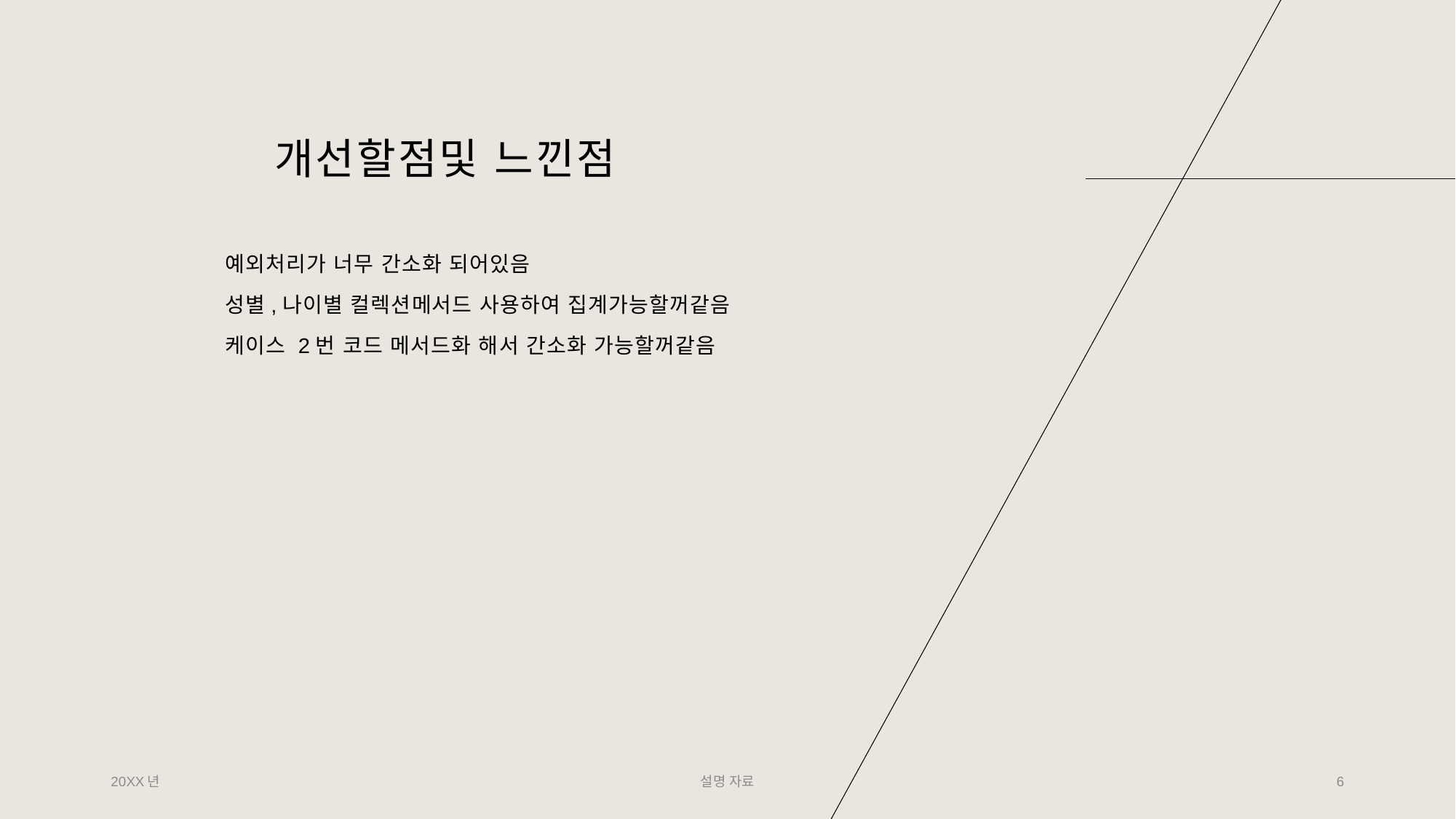

# 개선할점및 느낀점
예외처리가 너무 간소화 되어있음
성별,나이별 컬렉션메서드 사용하여 집계가능할꺼같음
케이스 2번 코드 메서드화 해서 간소화 가능할꺼같음
20XX년
설명 자료
6